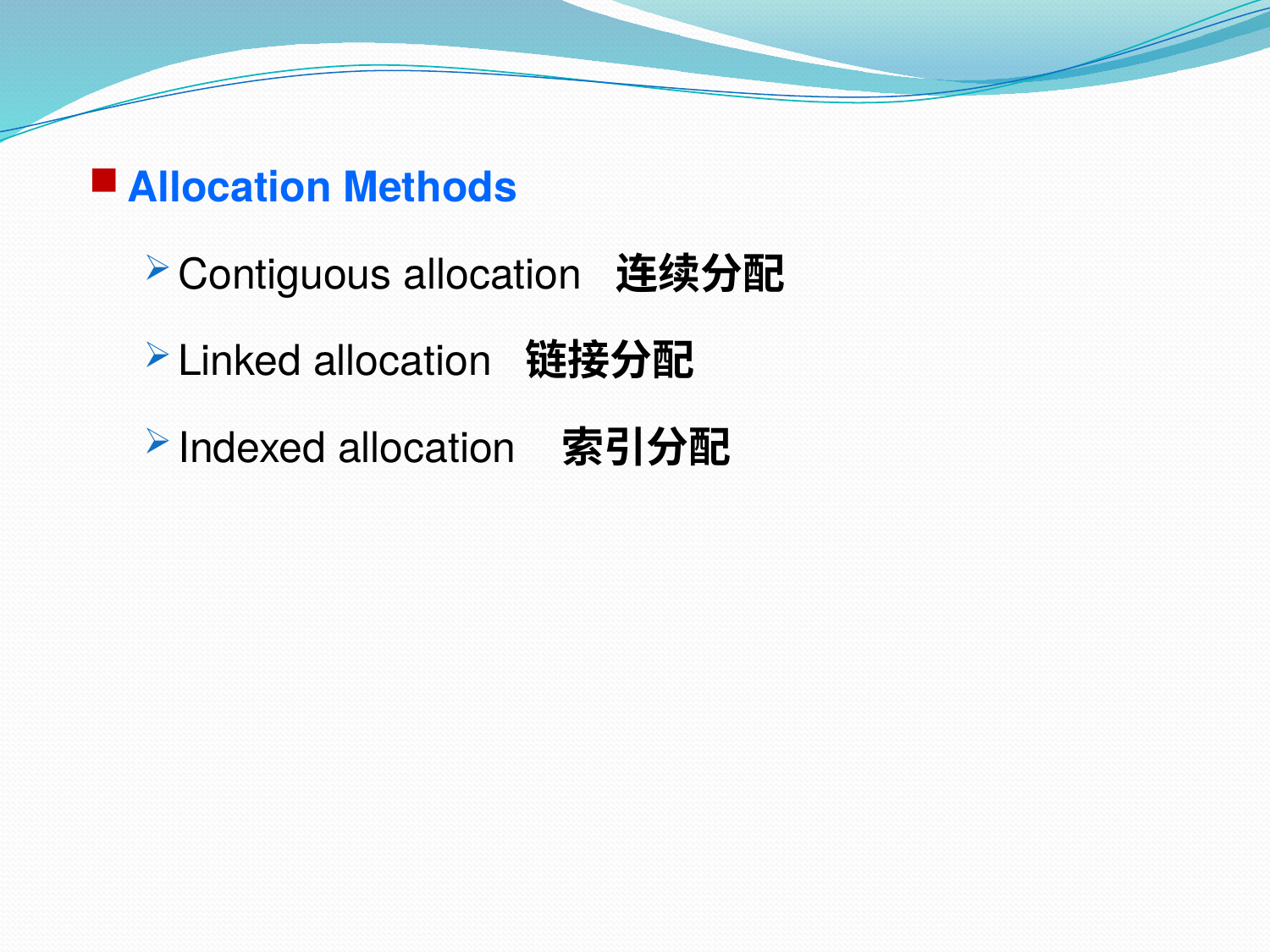

Allocation Methods
Contiguous allocation  连续分配
Linked allocation  链接分配
Indexed allocation   索引分配